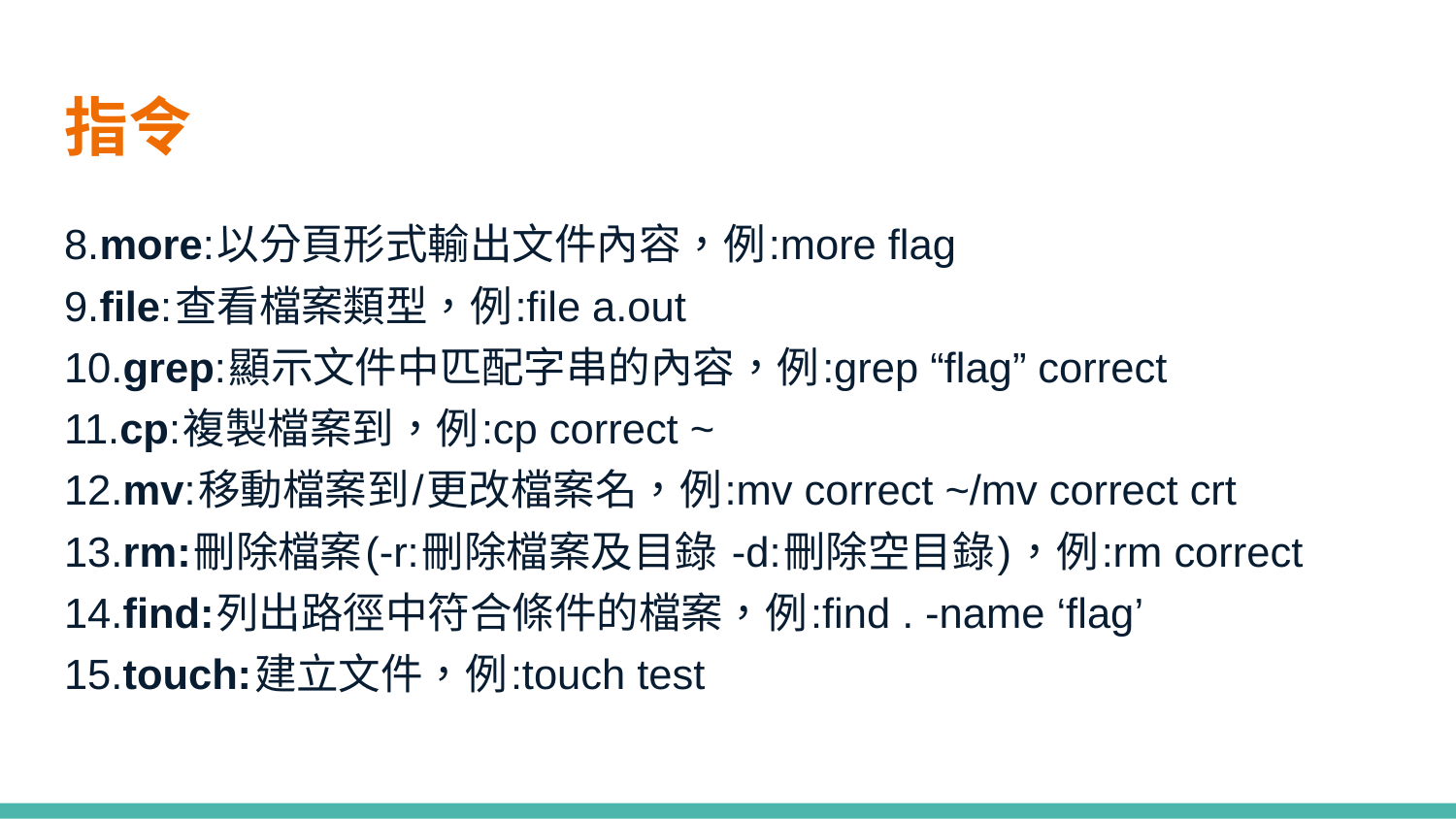

# 指令
8.more:以分頁形式輸出文件內容，例:more flag
9.file:查看檔案類型，例:file a.out
10.grep:顯示文件中匹配字串的內容，例:grep “flag” correct
11.cp:複製檔案到，例:cp correct ~
12.mv:移動檔案到/更改檔案名，例:mv correct ~/mv correct crt
13.rm:刪除檔案(-r:刪除檔案及目錄 -d:刪除空目錄)，例:rm correct
14.find:列出路徑中符合條件的檔案，例:find . -name ‘flag’
15.touch:建立文件，例:touch test